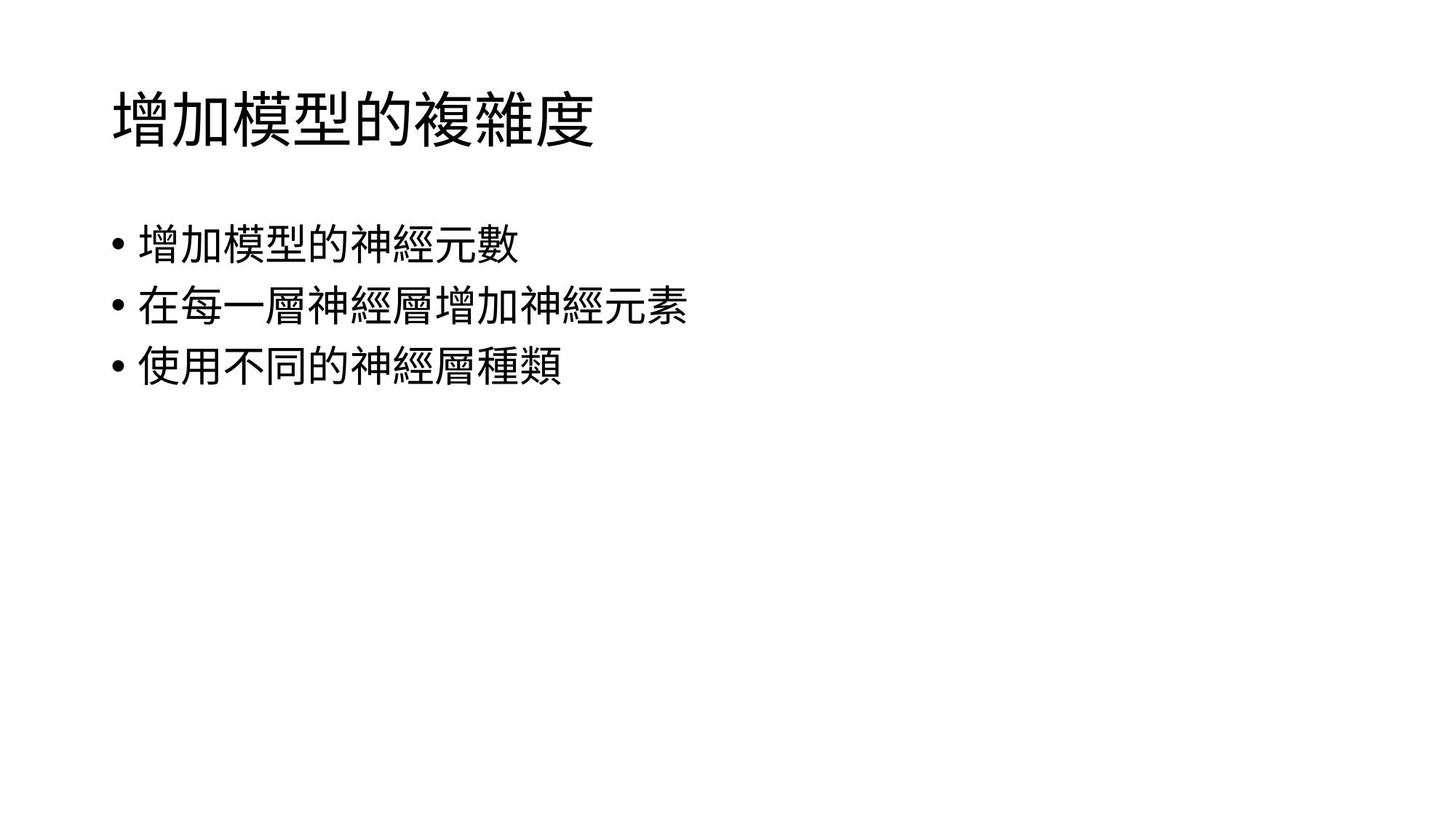

# 增加模型的複雜度
增加模型的神經元數
在每一層神經層增加神經元素
使用不同的神經層種類